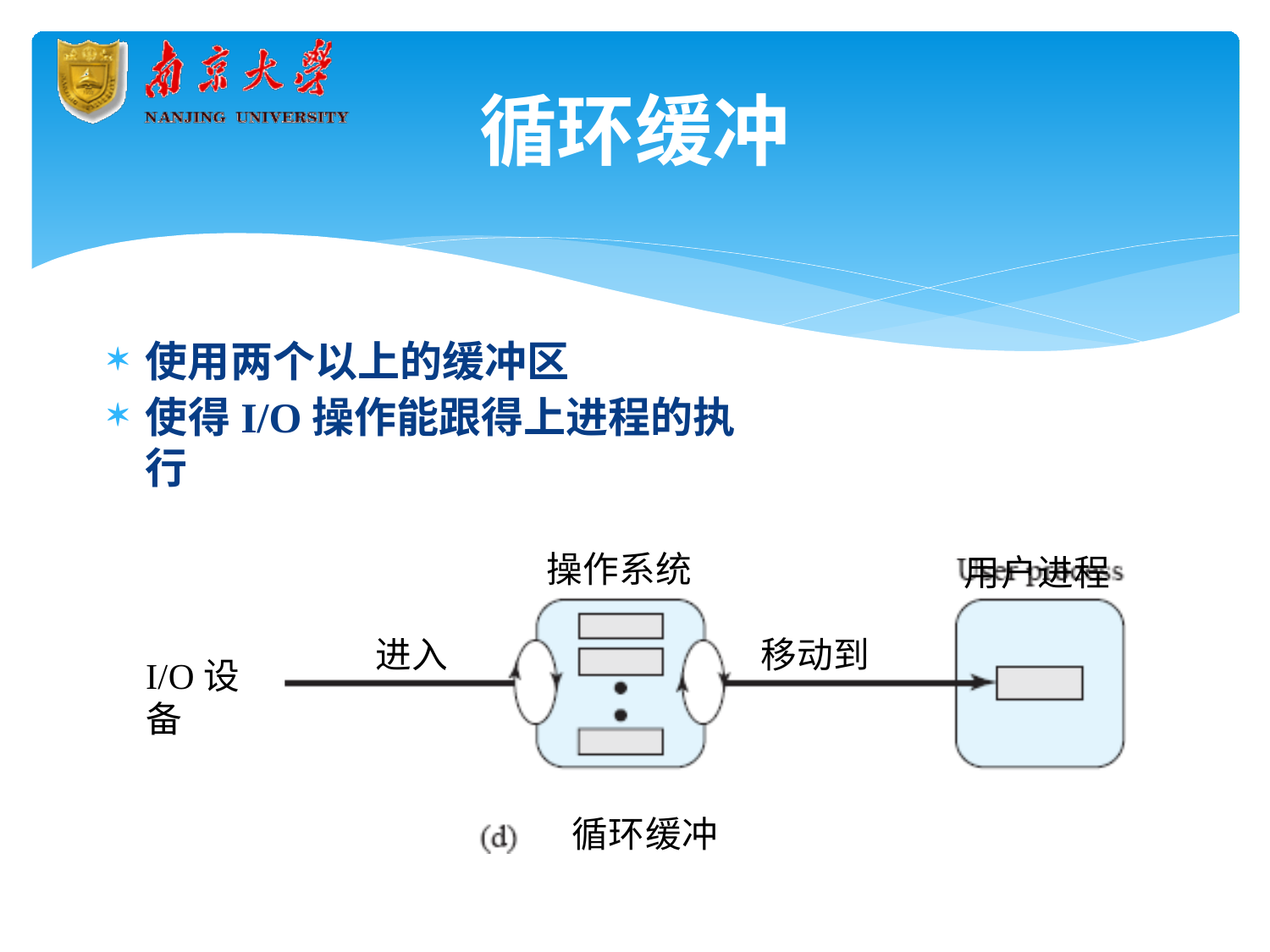

# 循环缓冲
使用两个以上的缓冲区
使得I/O操作能跟得上进程的执行
操作系统
用户进程

进入
移动到

I/O设备
循环缓冲